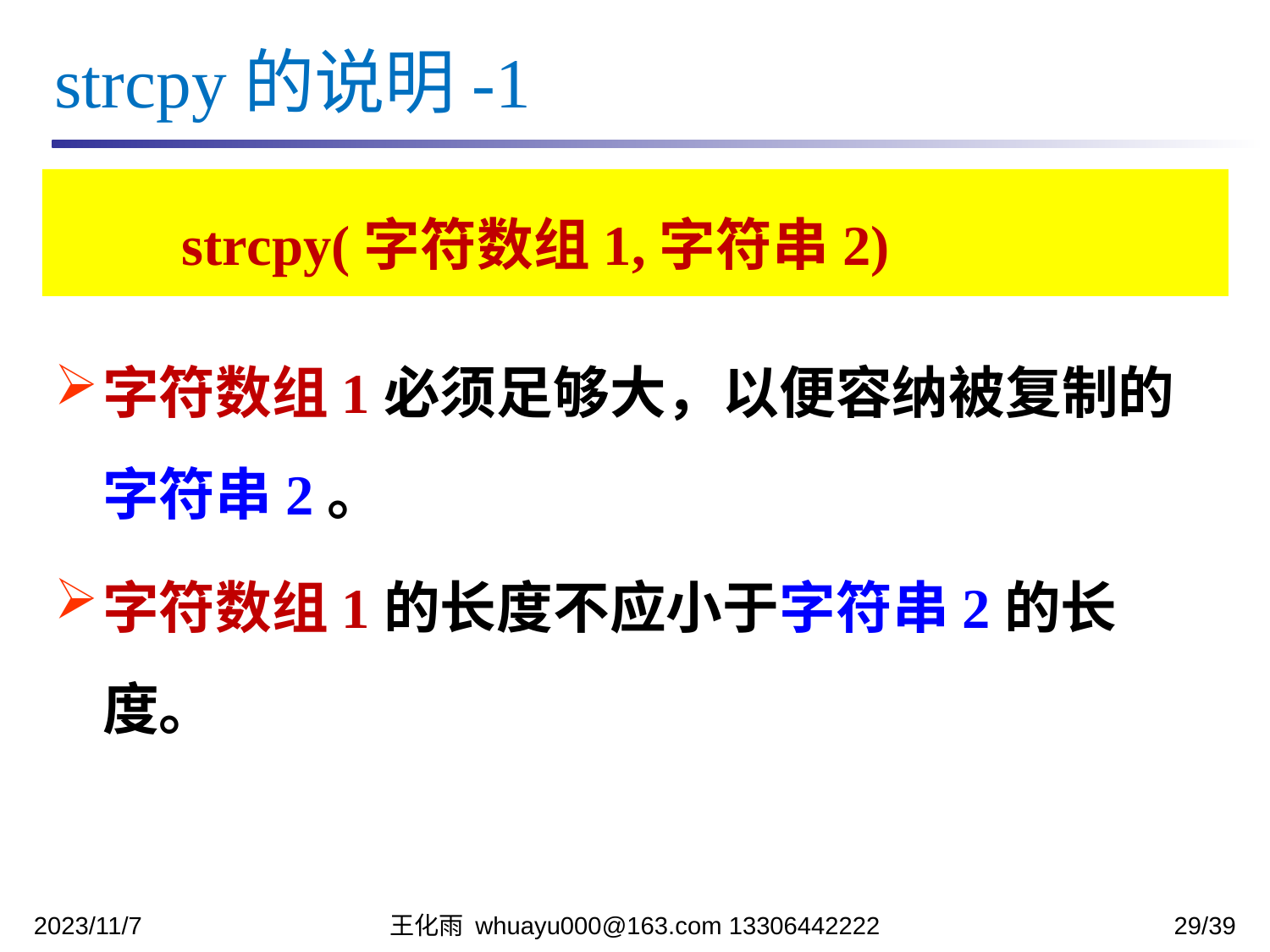

strcpy的说明-1
	strcpy(字符数组1,字符串2)
字符数组1必须足够大，以便容纳被复制的字符串2。
字符数组1的长度不应小于字符串2的长度。
2023/11/7
王化雨 whuayu000@163.com 13306442222
29/39